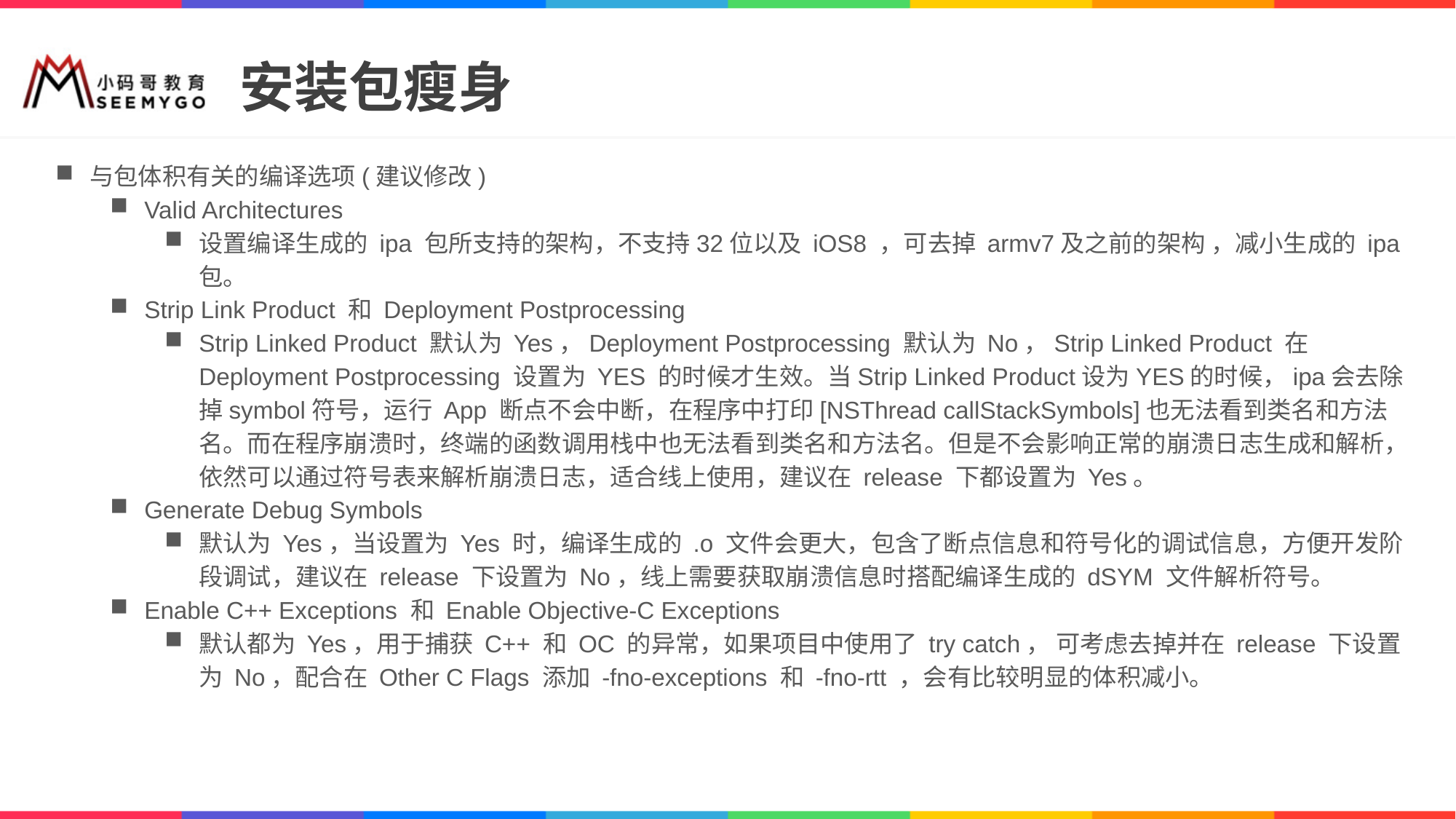

# 安装包瘦身
与包体积有关的编译选项(建议修改)
Valid Architectures
设置编译生成的 ipa 包所支持的架构，不支持32位以及 iOS8 ，可去掉 armv7及之前的架构 ，减小生成的 ipa 包。
Strip Link Product 和 Deployment Postprocessing
Strip Linked Product 默认为 Yes，Deployment Postprocessing 默认为 No，Strip Linked Product 在 Deployment Postprocessing 设置为 YES 的时候才生效。当Strip Linked Product设为YES的时候，ipa会去除掉symbol符号，运行 App 断点不会中断，在程序中打印[NSThread callStackSymbols]也无法看到类名和方法名。而在程序崩溃时，终端的函数调用栈中也无法看到类名和方法名。但是不会影响正常的崩溃日志生成和解析，依然可以通过符号表来解析崩溃日志，适合线上使用，建议在 release 下都设置为 Yes。
Generate Debug Symbols
默认为 Yes，当设置为 Yes 时，编译生成的 .o 文件会更大，包含了断点信息和符号化的调试信息，方便开发阶段调试，建议在 release 下设置为 No，线上需要获取崩溃信息时搭配编译生成的 dSYM 文件解析符号。
Enable C++ Exceptions 和 Enable Objective-C Exceptions
默认都为 Yes，用于捕获 C++ 和 OC 的异常，如果项目中使用了 try catch， 可考虑去掉并在 release 下设置为 No，配合在 Other C Flags 添加 -fno-exceptions 和 -fno-rtt ，会有比较明显的体积减小。